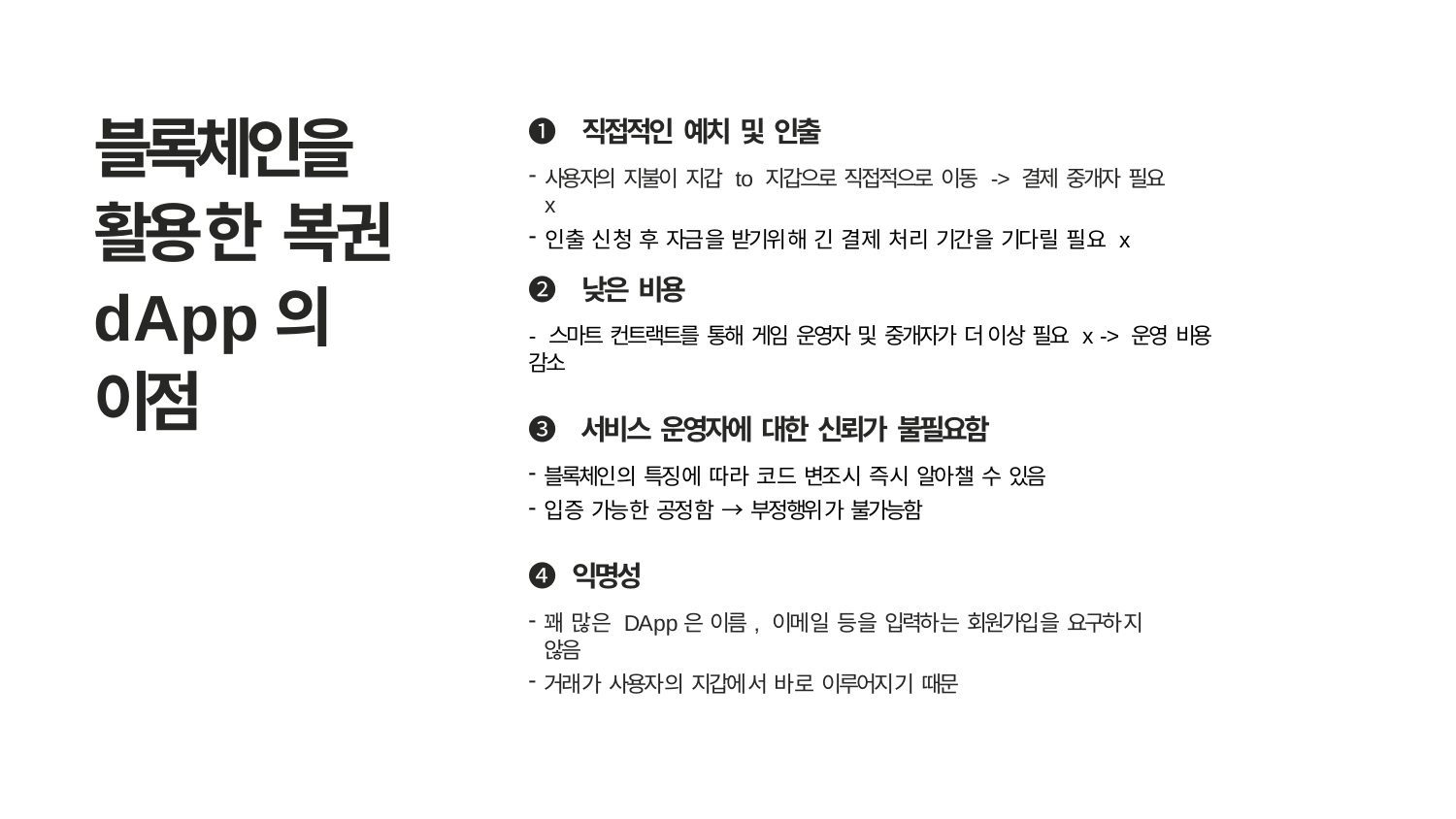

# 블록체인을  활용한 복권  dApp의 이점
❶  직접적인 예치 및 인출
사용자의 지불이 지갑 to 지갑으로 직접적으로 이동 -> 결제 중개자 필요 x
인출 신청 후 자금을 받기위해 긴 결제 처리 기간을 기다릴 필요 x
❷  낮은 비용
- 스마트 컨트랙트를 통해 게임 운영자 및 중개자가 더 이상 필요 x -> 운영 비용 감소
❸  서비스 운영자에 대한 신뢰가 불필요함
블록체인의 특징에 따라 코드 변조시 즉시 알아챌 수 있음
입증 가능한 공정함 → 부정행위가 불가능함

❹ 익명성
꽤 많은 DApp은 이름, 이메일 등을 입력하는 회원가입을 요구하지 않음
거래가 사용자의 지갑에서 바로 이루어지기 때문